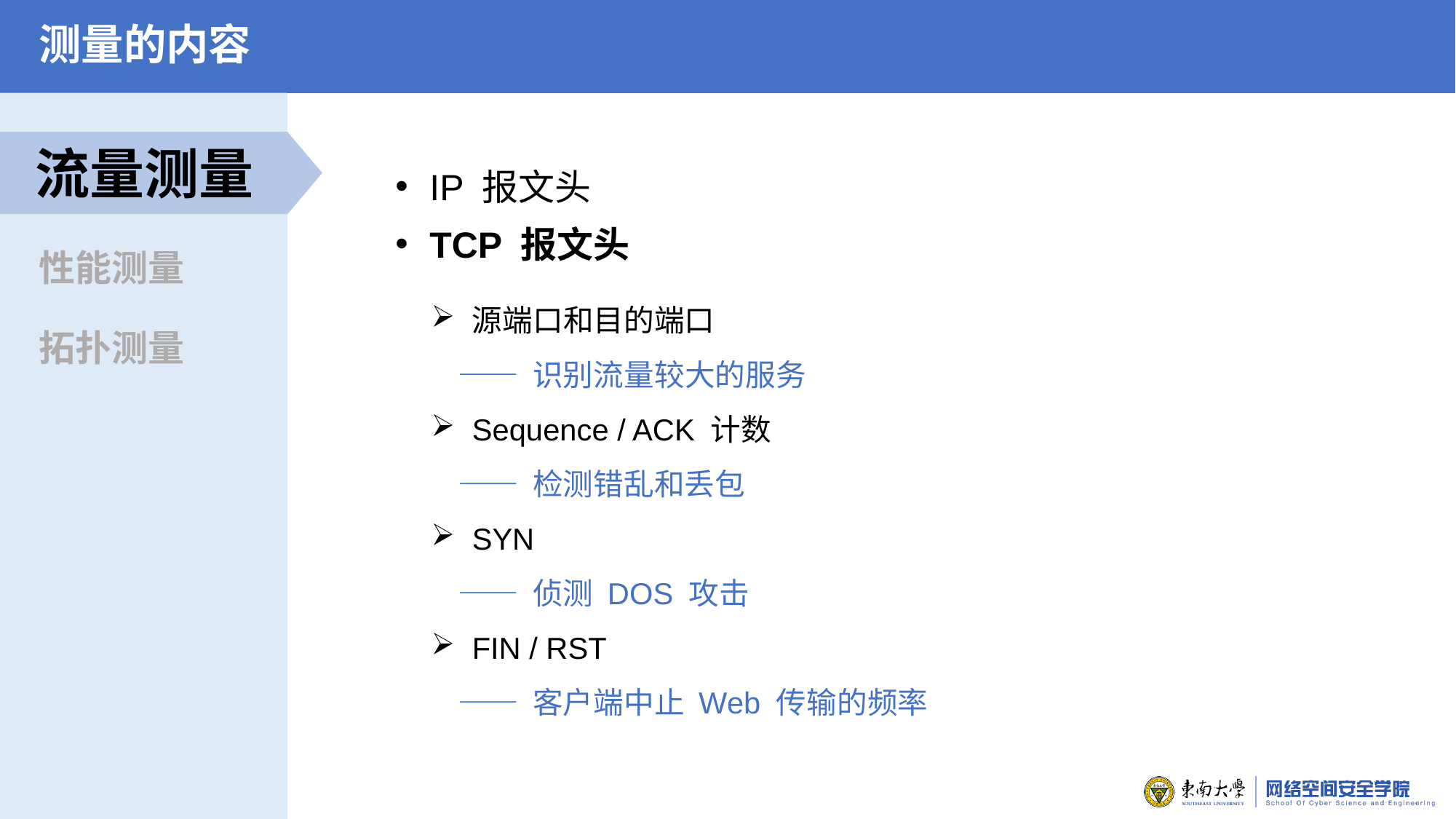

测量的内容

流量测量
IP 报文头

TCP 报文头
性能测量
源端口和目的端口
    —— 识别流量较大的服务
Sequence / ACK 计数
    —— 检测错乱和丢包
SYN
    —— 侦测 DOS 攻击
FIN / RST
    —— 客户端中止 Web 传输的频率
拓扑测量